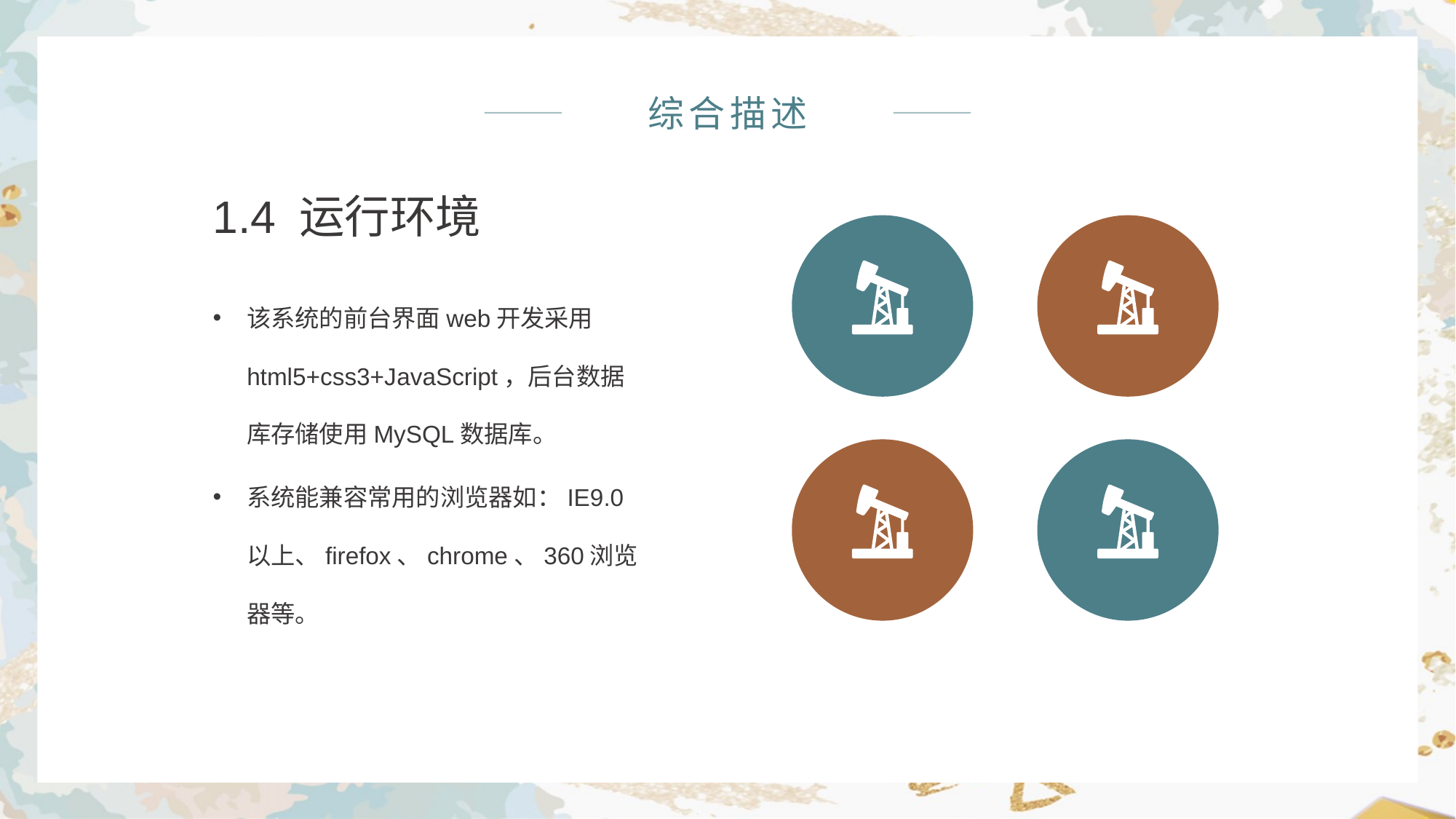

综合描述
1.4 运行环境

该系统的前台界面web开发采用html5+css3+JavaScript，后台数据库存储使用MySQL数据库。
系统能兼容常用的浏览器如：IE9.0以上、firefox、chrome、360浏览器等。